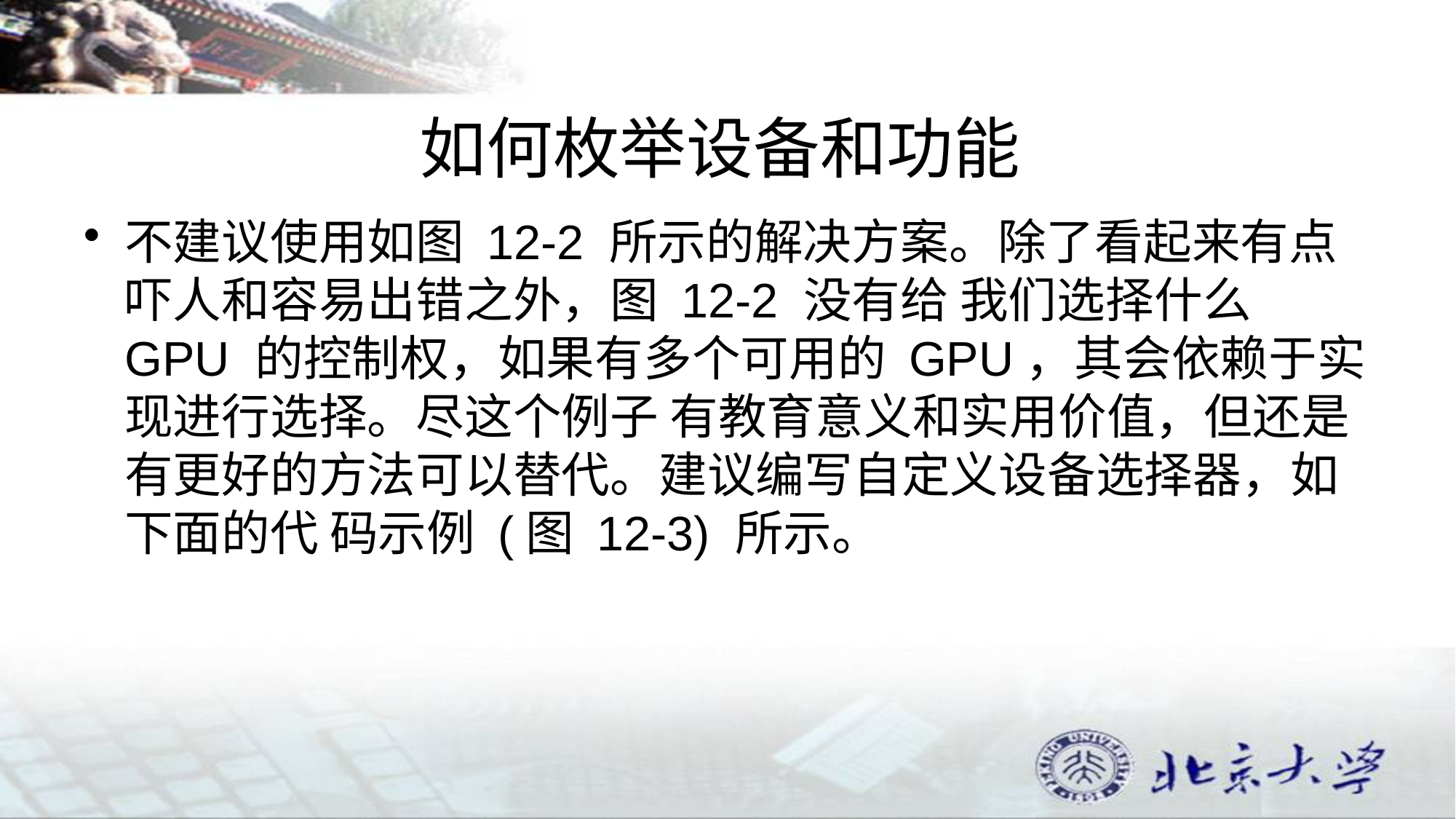

# 如何枚举设备和功能
不建议使用如图 12-2 所示的解决方案。除了看起来有点吓人和容易出错之外，图 12-2 没有给 我们选择什么 GPU 的控制权，如果有多个可用的 GPU，其会依赖于实现进行选择。尽这个例子 有教育意义和实用价值，但还是有更好的方法可以替代。建议编写自定义设备选择器，如下面的代 码示例 (图 12-3) 所示。